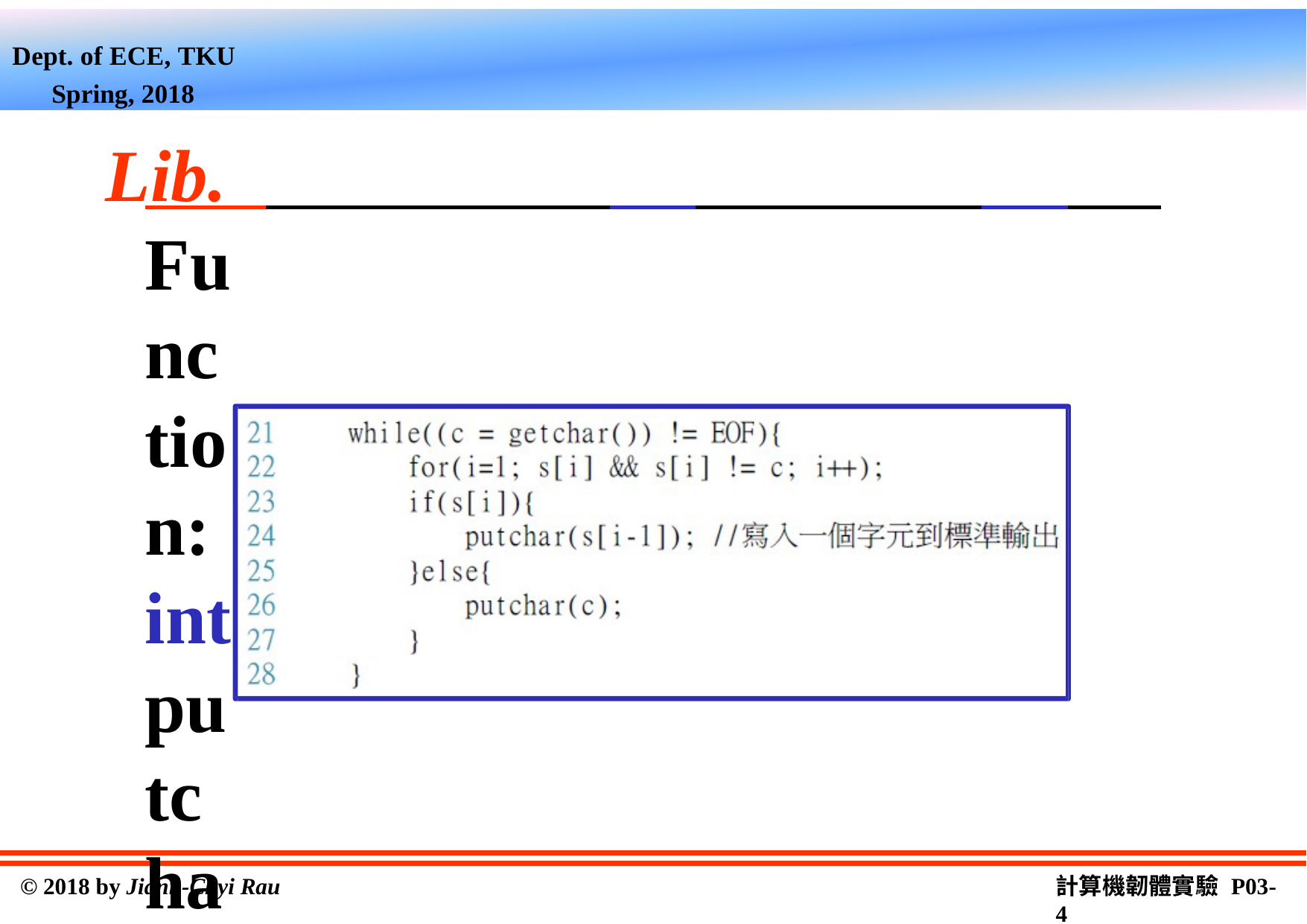

Dept. of ECE, TKU Spring, 2018
Lib. Function: int putchar(int c);

‧寫入一個字元到stdout (monitor)

計算機韌體實驗 P03-4
© 2018 by Jiann-Chyi Rau